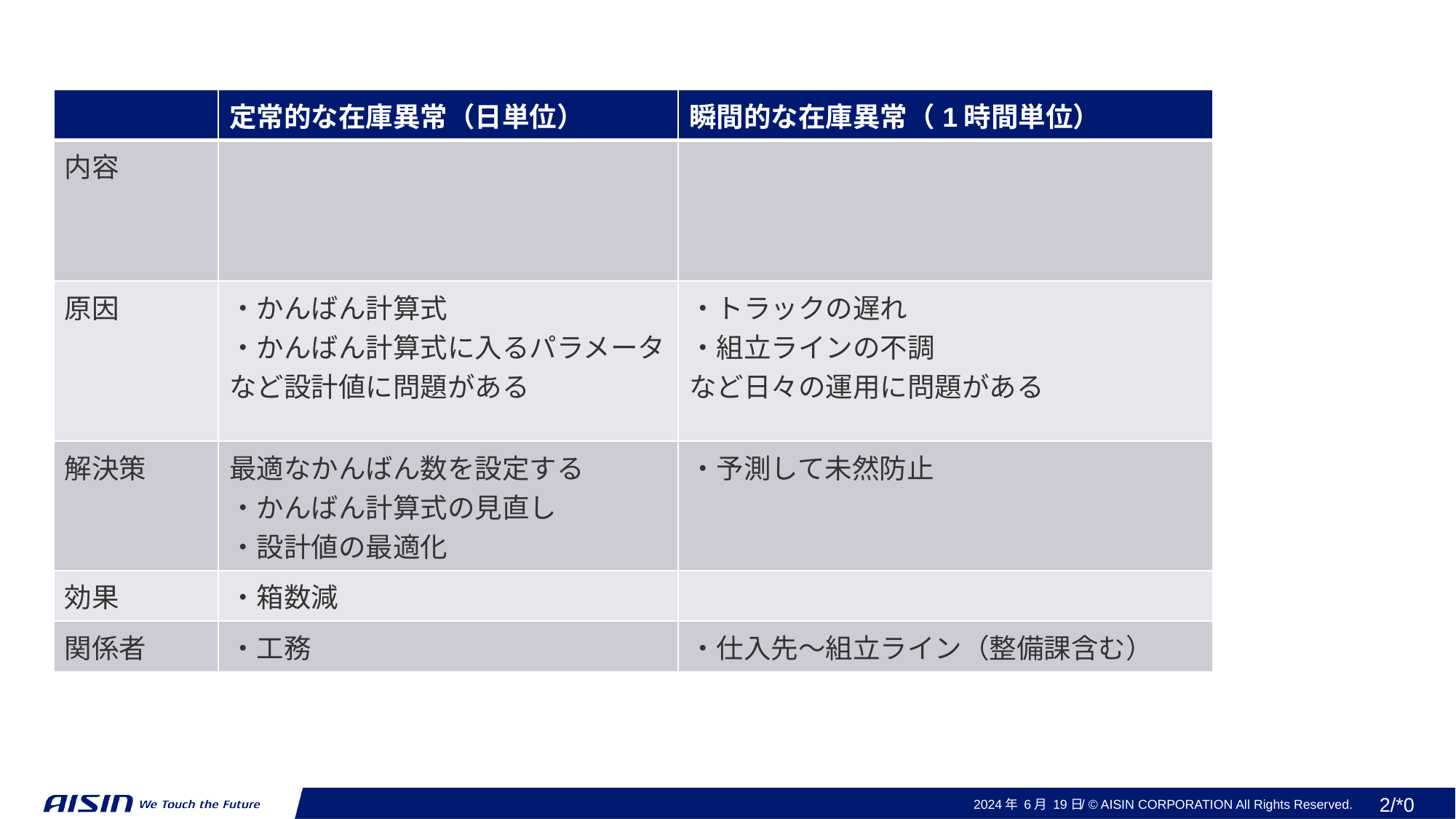

|  | 定常的な在庫異常（日単位） | 瞬間的な在庫異常（1時間単位） |
| --- | --- | --- |
| 内容 |  |  |
| 原因 | ・かんばん計算式 ・かんばん計算式に入るパラメータなど設計値に問題がある | ・トラックの遅れ ・組立ラインの不調 など日々の運用に問題がある |
| 解決策 | 最適なかんばん数を設定する ・かんばん計算式の見直し ・設計値の最適化 | ・予測して未然防止 |
| 効果 | ・箱数減 |  |
| 関係者 | ・工務 | ・仕入先〜組立ライン（整備課含む） |

2024年 6月 19日